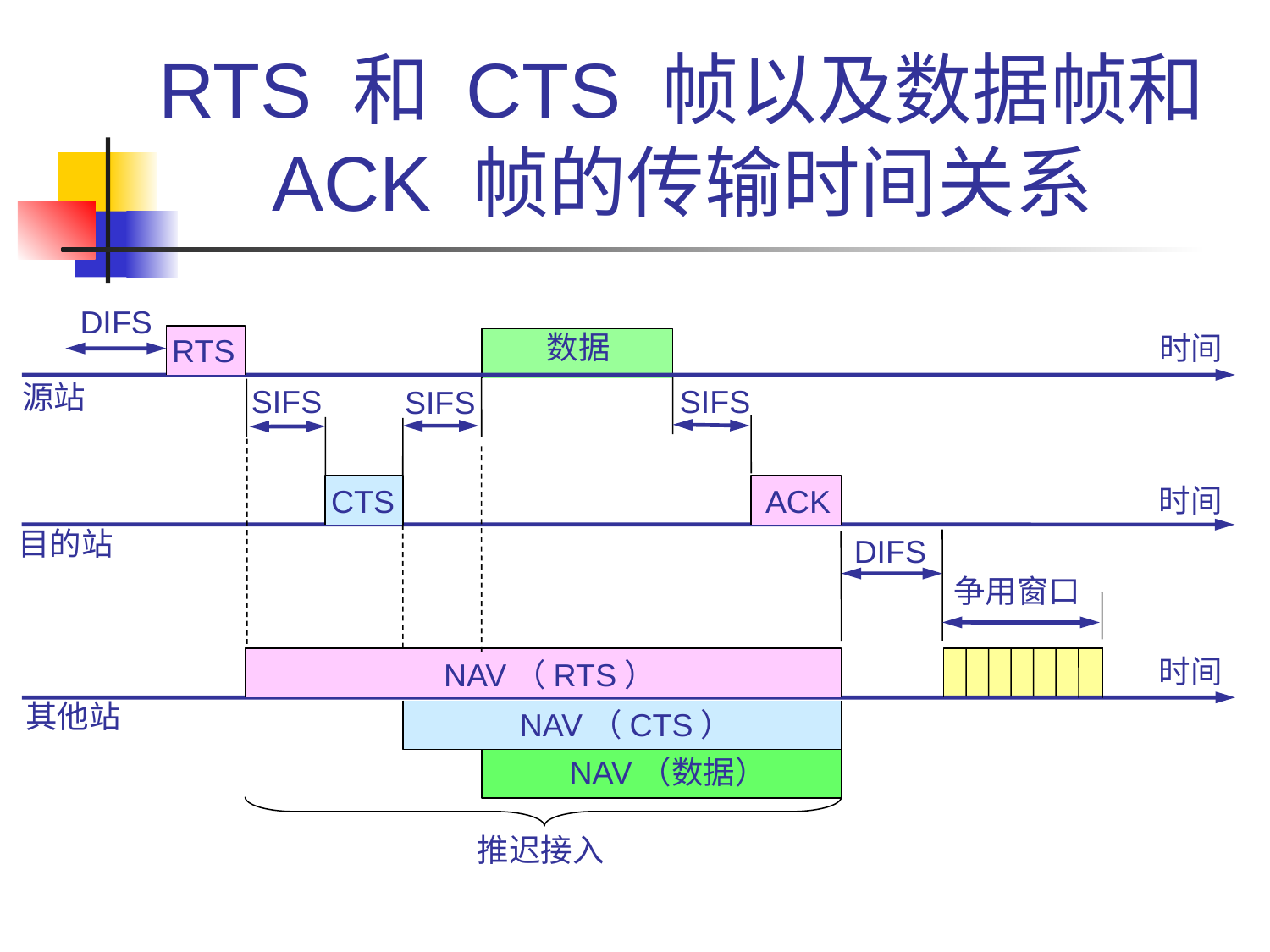

# RTS 和 CTS 帧以及数据帧和ACK 帧的传输时间关系
DIFS
数据
时间
RTS

源站

SIFS
SIFS
SIFS

时间
CTS
ACK

目的站

DIFS

争用窗口

时间

NAV（RTS）
 其他站

NAV（CTS）

NAV（数据）

推迟接入